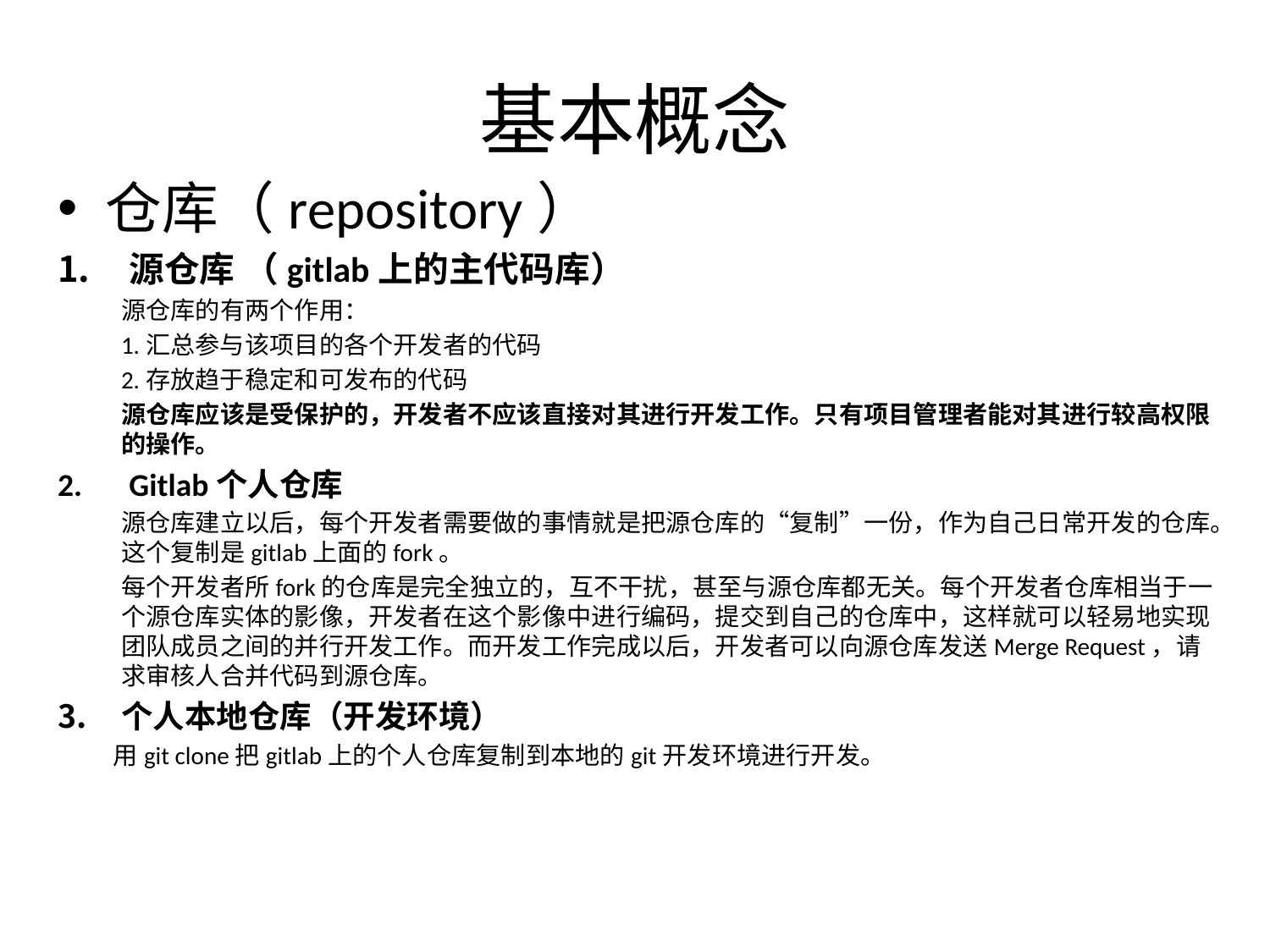

# 基本概念
仓库（repository）
源仓库 （gitlab上的主代码库）
源仓库的有两个作用：
1.汇总参与该项目的各个开发者的代码
2.存放趋于稳定和可发布的代码
源仓库应该是受保护的，开发者不应该直接对其进行开发工作。只有项目管理者能对其进行较高权限的操作。
Gitlab个人仓库
源仓库建立以后，每个开发者需要做的事情就是把源仓库的“复制”一份，作为自己日常开发的仓库。这个复制是gitlab上面的fork。
每个开发者所fork的仓库是完全独立的，互不干扰，甚至与源仓库都无关。每个开发者仓库相当于一个源仓库实体的影像，开发者在这个影像中进行编码，提交到自己的仓库中，这样就可以轻易地实现团队成员之间的并行开发工作。而开发工作完成以后，开发者可以向源仓库发送Merge Request，请求审核人合并代码到源仓库。
个人本地仓库（开发环境）
用git clone把gitlab上的个人仓库复制到本地的git开发环境进行开发。